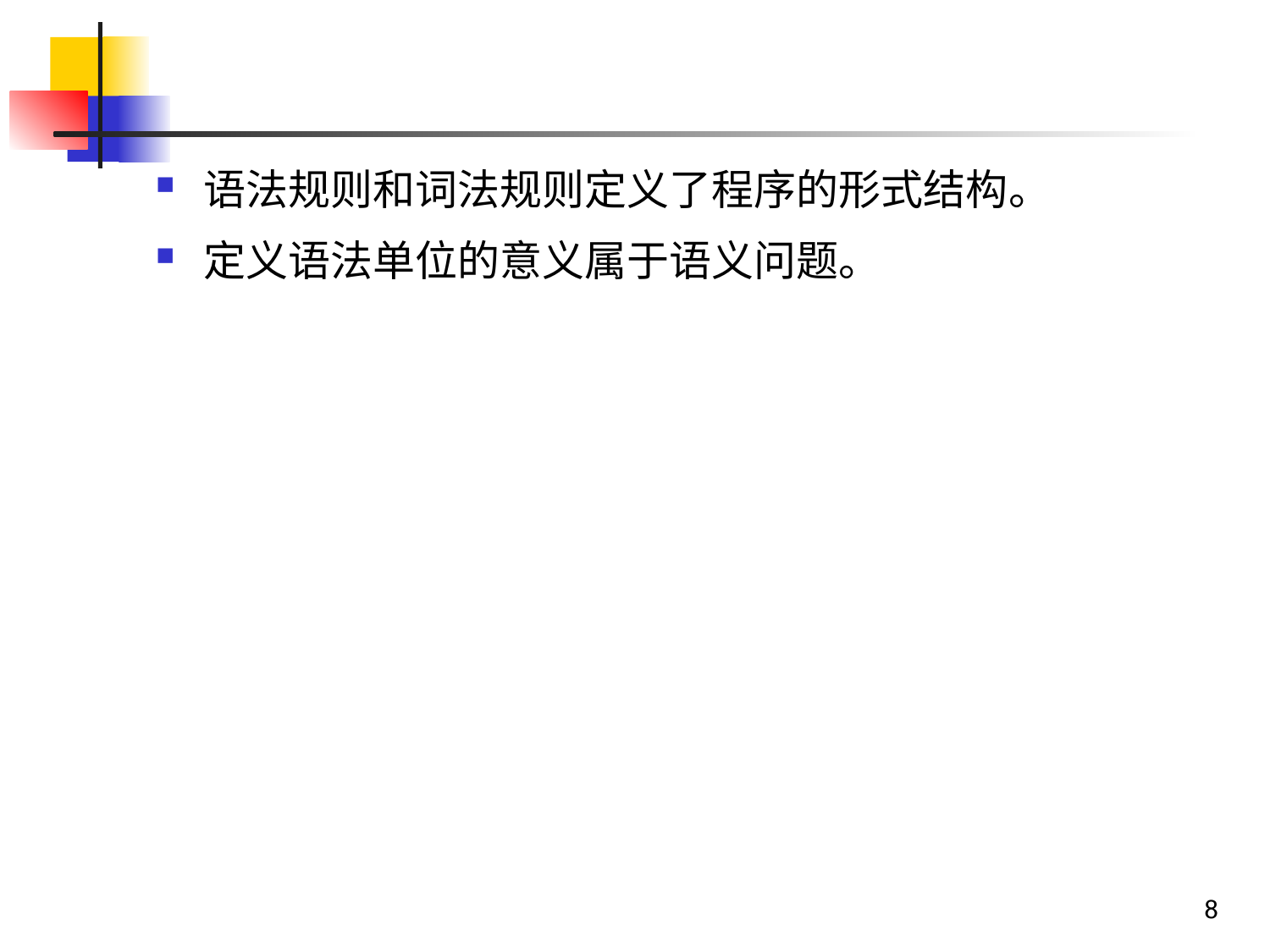

#
语法规则和词法规则定义了程序的形式结构。
定义语法单位的意义属于语义问题。

8